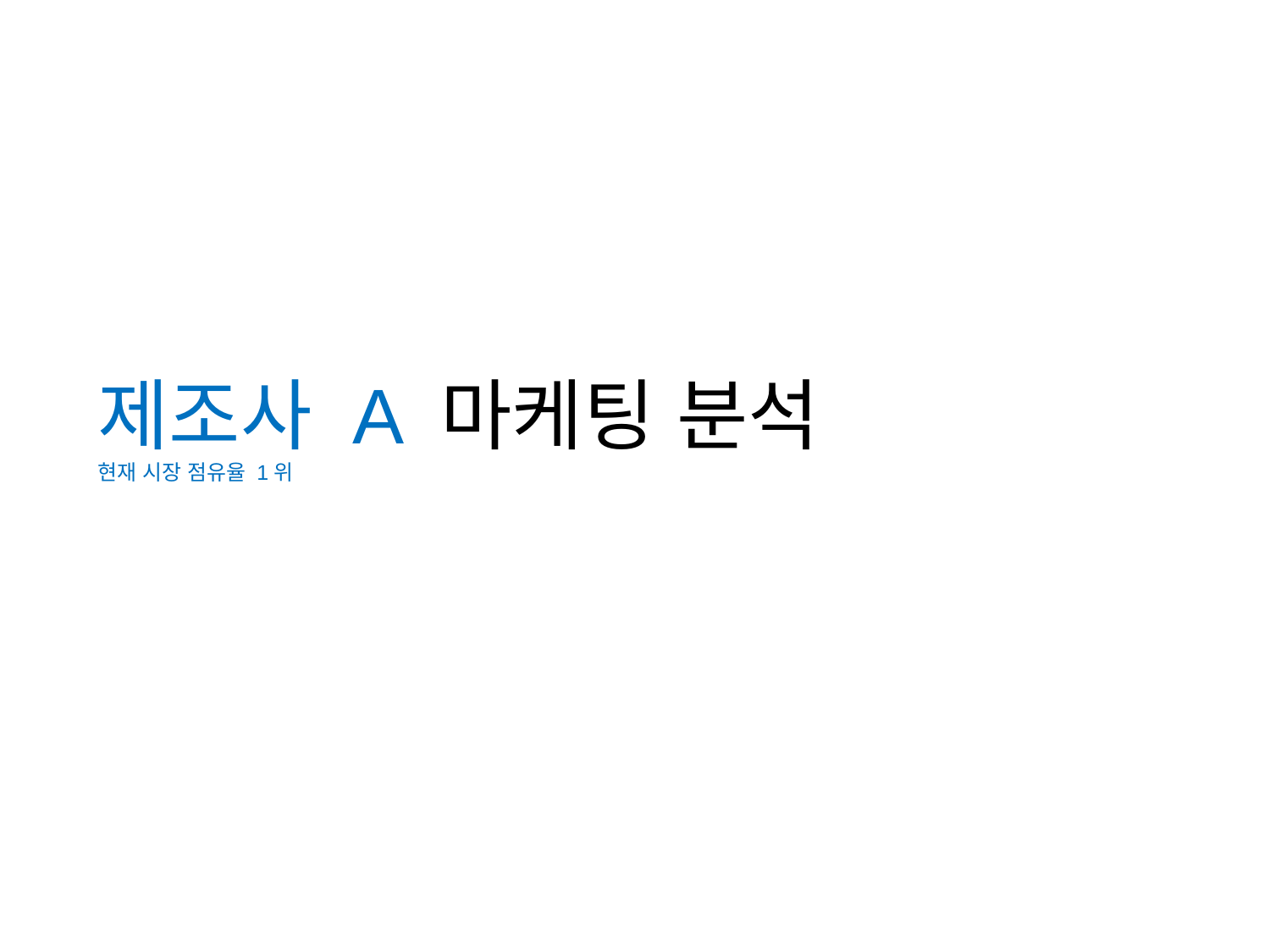

# 제조사 A 마케팅 분석 현재 시장 점유율 1위